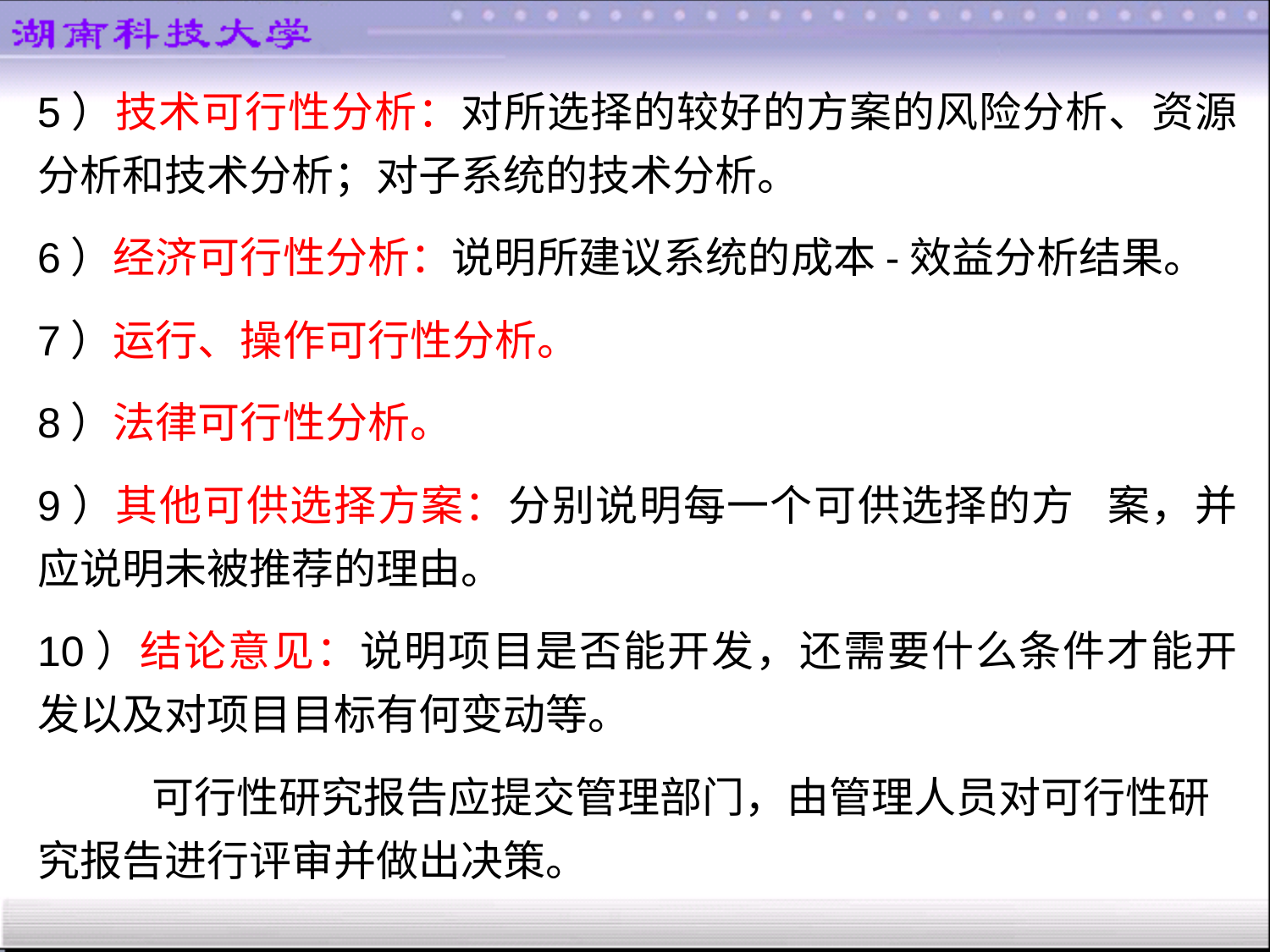

5）技术可行性分析：对所选择的较好的方案的风险分析、资源分析和技术分析；对子系统的技术分析。
6）经济可行性分析：说明所建议系统的成本-效益分析结果。
7）运行、操作可行性分析。
8）法律可行性分析。
9）其他可供选择方案：分别说明每一个可供选择的方   案，并应说明未被推荐的理由。
10）结论意见：说明项目是否能开发，还需要什么条件才能开发以及对项目目标有何变动等。
           可行性研究报告应提交管理部门，由管理人员对可行性研究报告进行评审并做出决策。